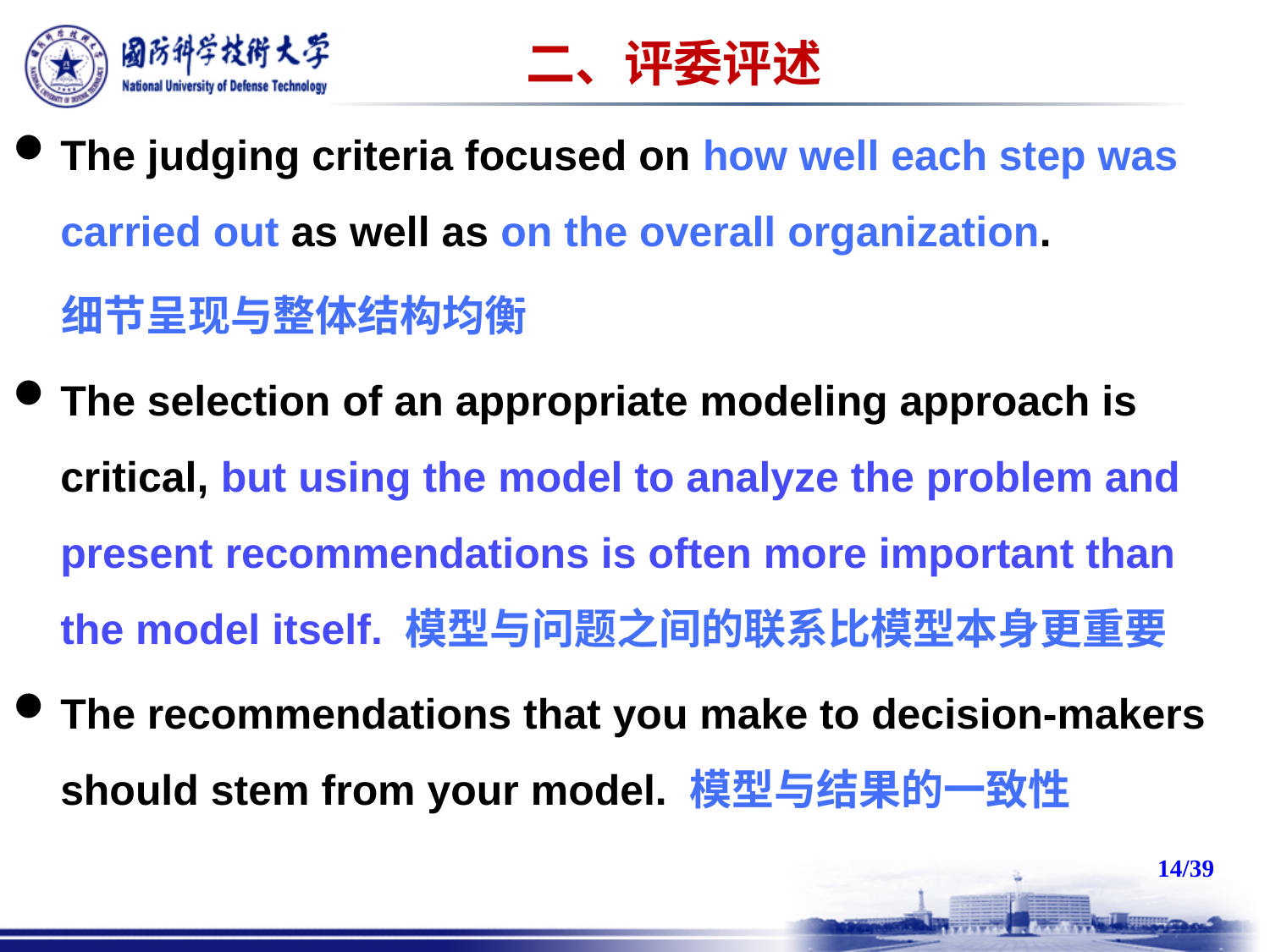

二、评委评述
The judging criteria focused on how well each step was carried out as well as on the overall organization.
    细节呈现与整体结构均衡
The selection of an appropriate modeling approach is critical, but using the model to analyze the problem and present recommendations is often more important than the model itself. 模型与问题之间的联系比模型本身更重要
The recommendations that you make to decision-makers should stem from your model. 模型与结果的一致性